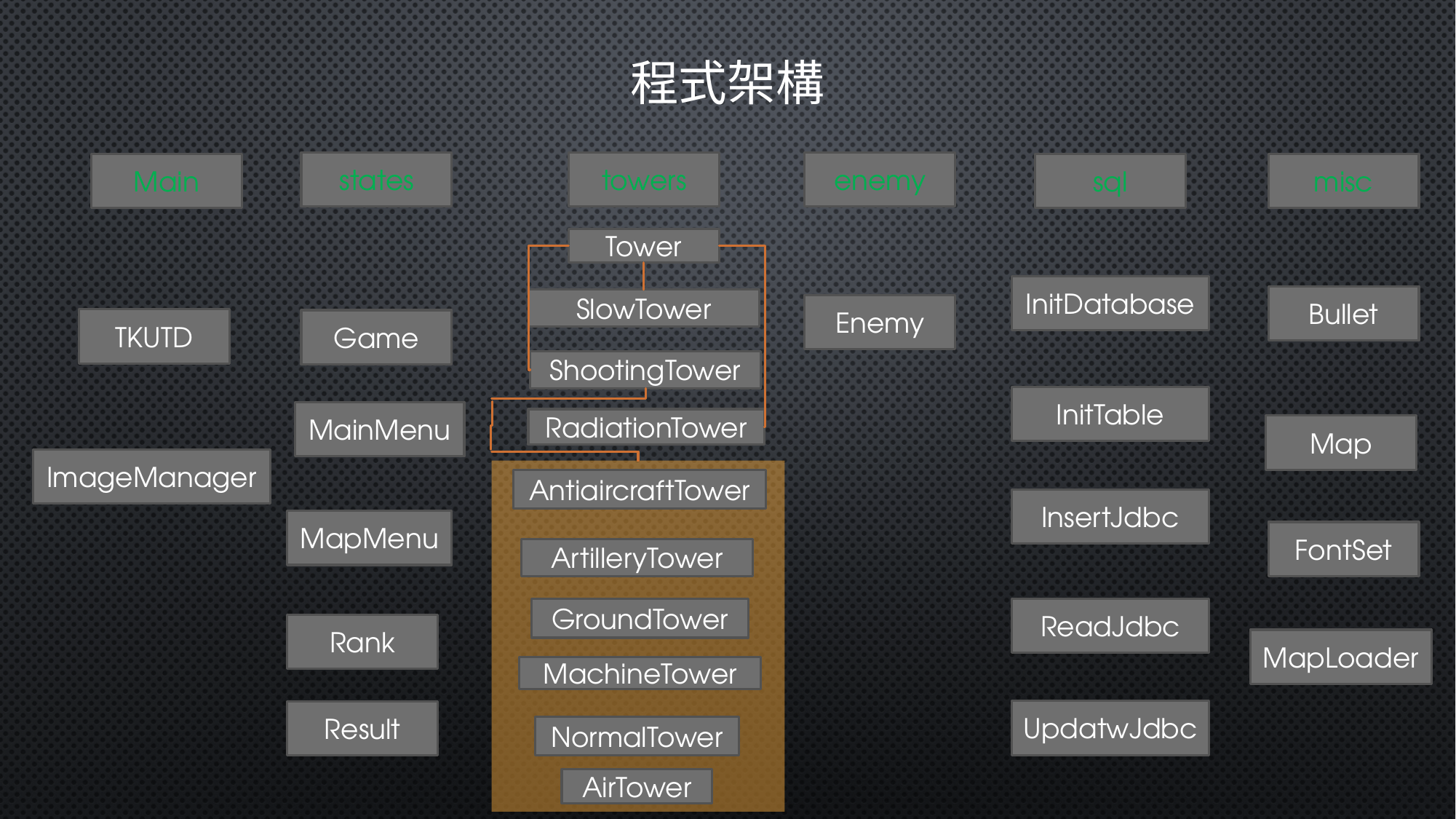

# 程式架構
states
towers
enemy
Main
sql
misc
Tower
InitDatabase
Bullet
SlowTower
Enemy
TKUTD
Game
ShootingTower
InitTable
MainMenu
RadiationTower
Map
ImageManager

AntiaircraftTower
InsertJdbc
MapMenu
FontSet
ArtilleryTower
GroundTower
ReadJdbc
Rank
MapLoader
MachineTower
UpdatwJdbc
Result
NormalTower
AirTower